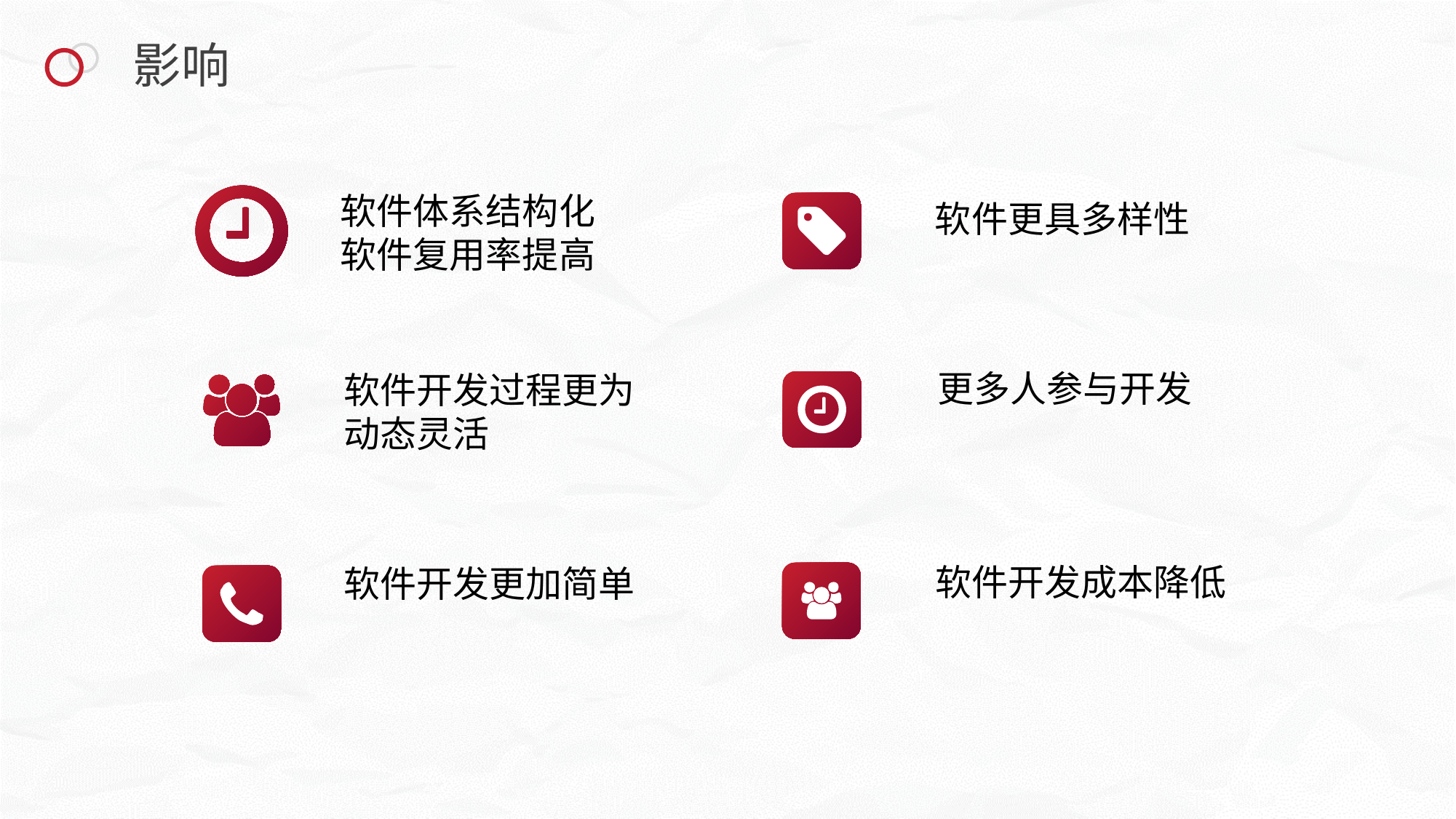

影响

软件体系结构化
软件复用率提高

软件更具多样性

更多人参与开发
软件开发过程更为动态灵活

软件开发成本降低
软件开发更加简单